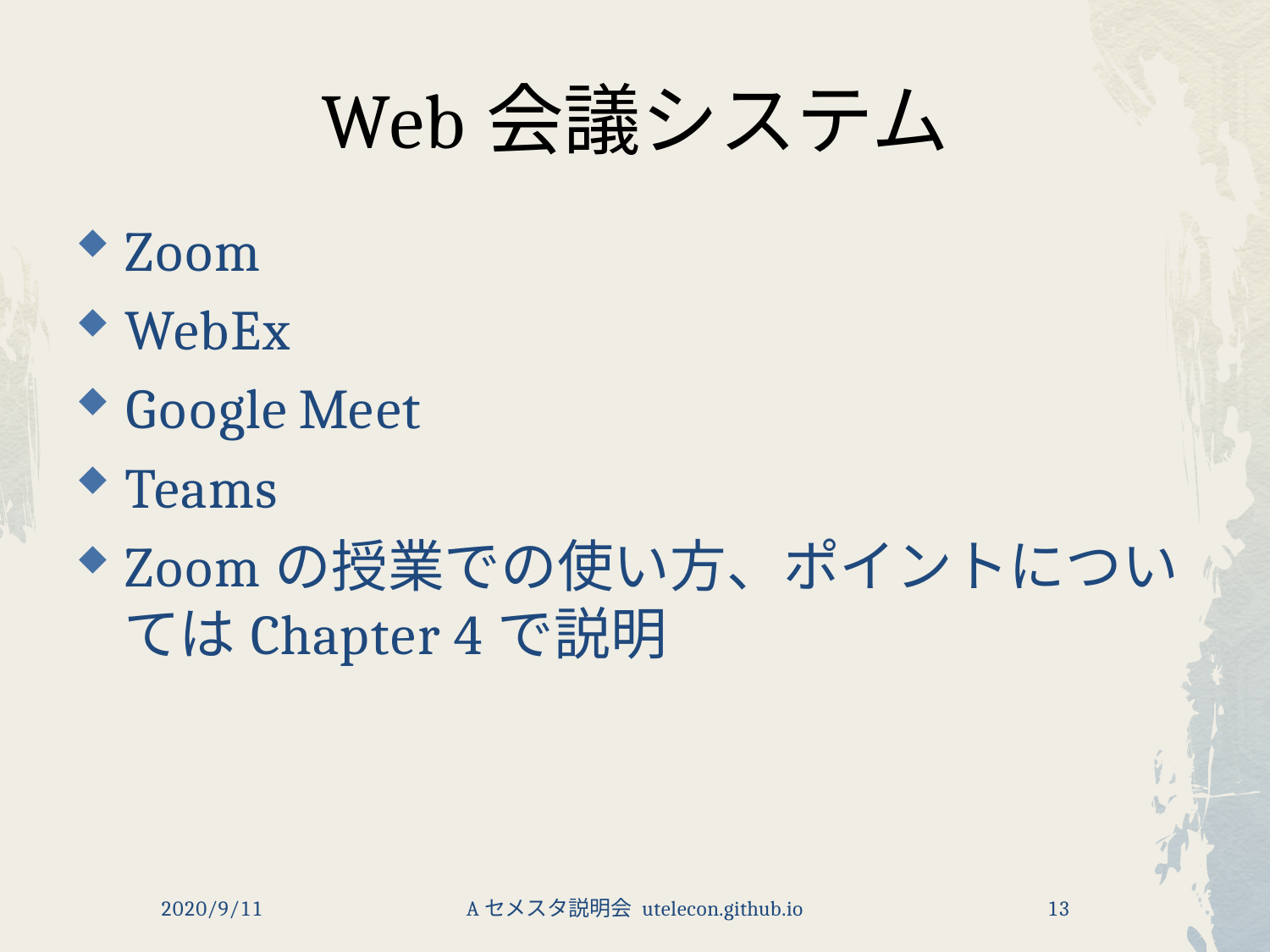

# Web会議システム
Zoom
WebEx
Google Meet
Teams
Zoomの授業での使い方、ポイントについてはChapter 4で説明
2020/9/11
Aセメスタ説明会 utelecon.github.io
13